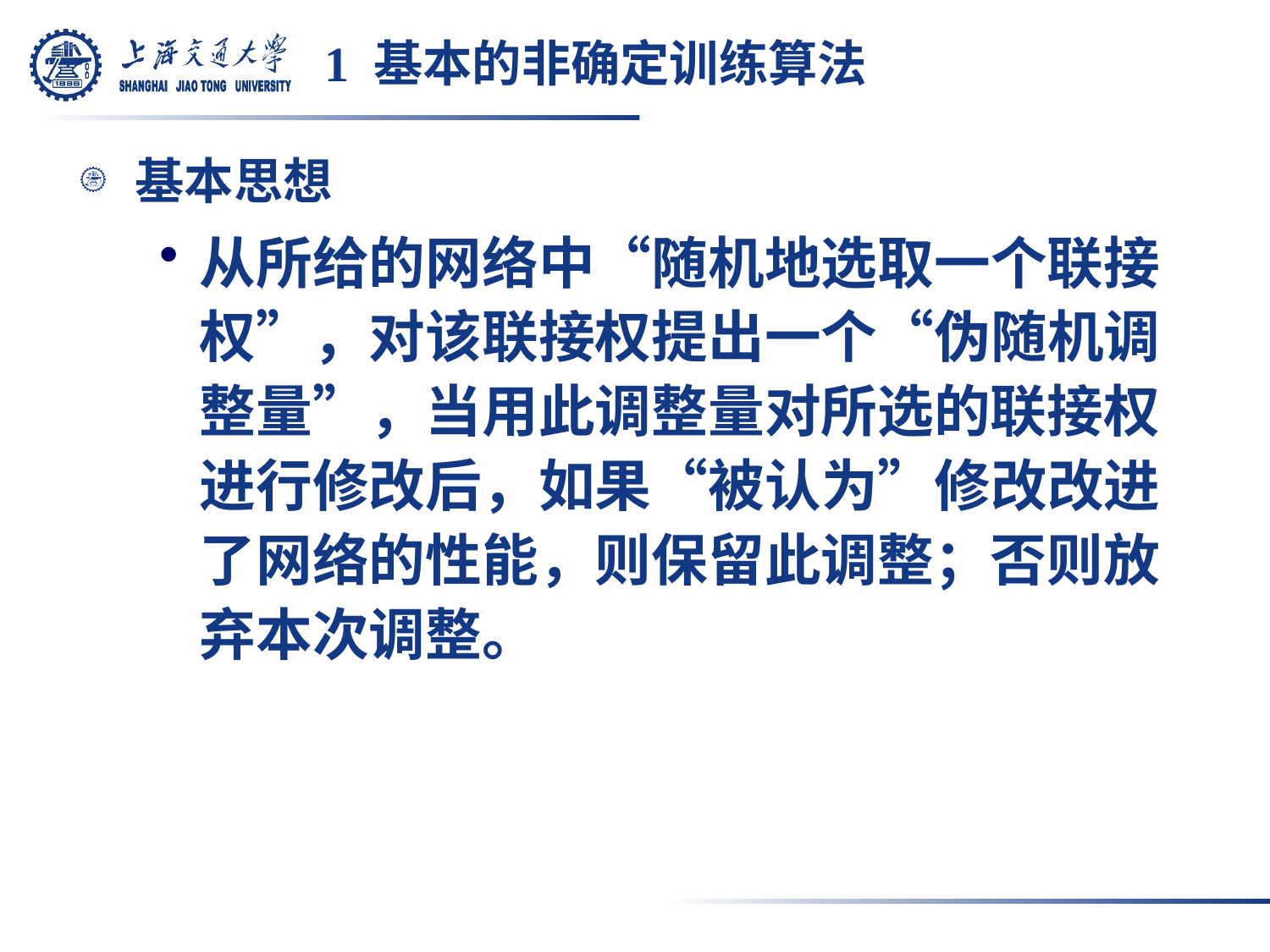

# 1 基本的非确定训练算法
基本思想
从所给的网络中“随机地选取一个联接权”，对该联接权提出一个“伪随机调整量”，当用此调整量对所选的联接权进行修改后，如果“被认为”修改改进了网络的性能，则保留此调整；否则放弃本次调整。